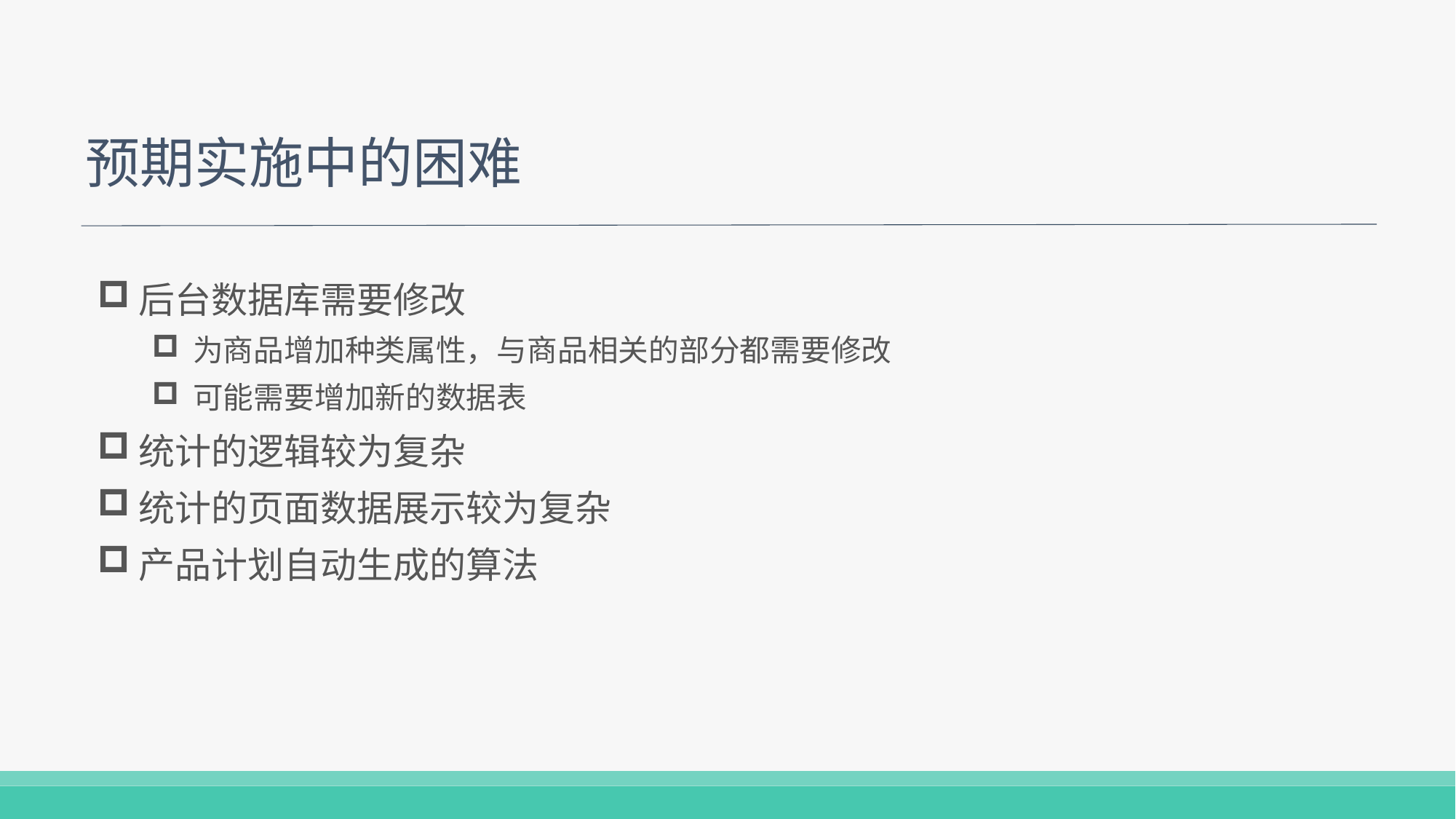

预期实施中的困难
后台数据库需要修改
为商品增加种类属性，与商品相关的部分都需要修改
可能需要增加新的数据表
统计的逻辑较为复杂
统计的页面数据展示较为复杂
产品计划自动生成的算法